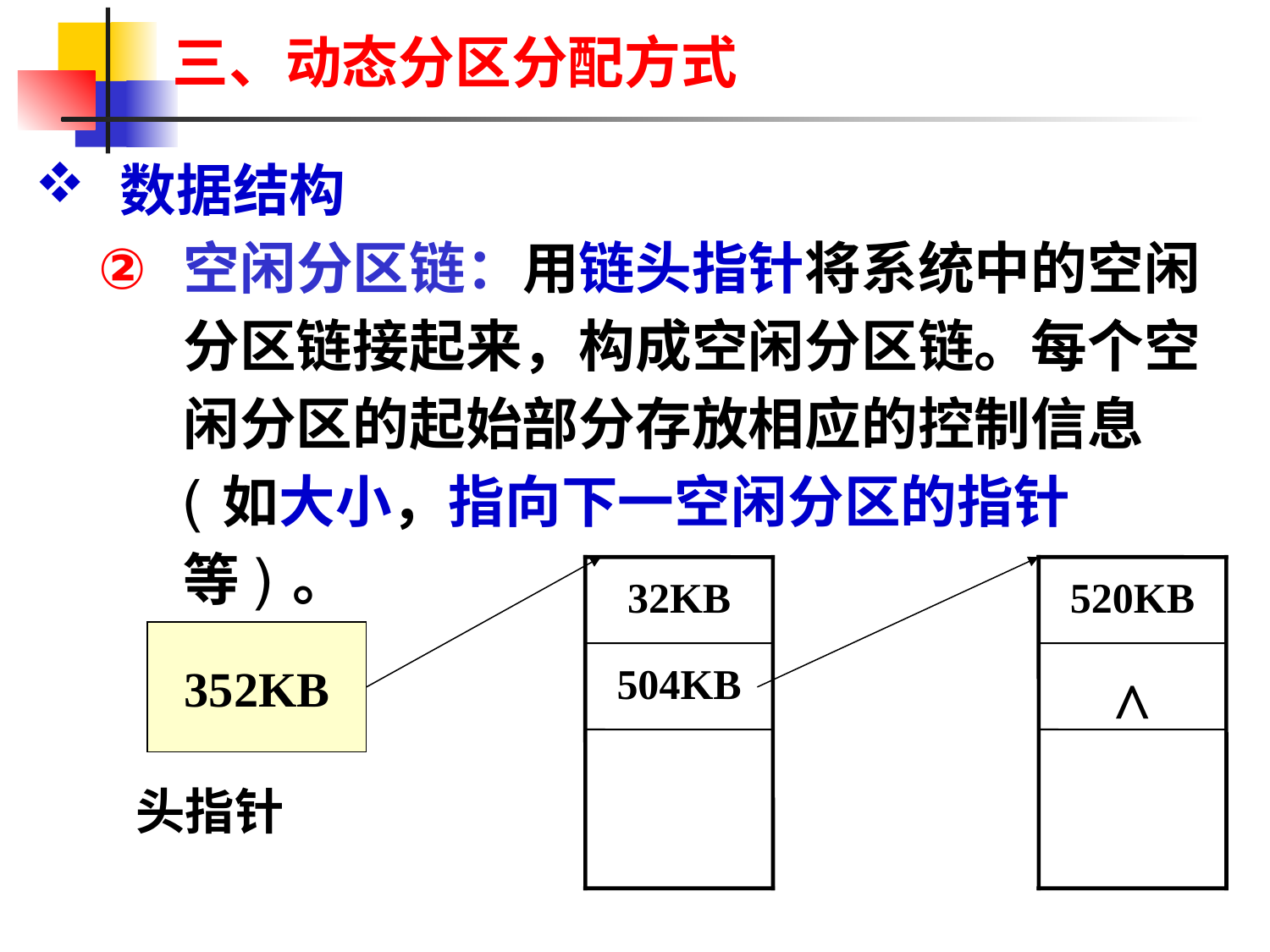

# 三、动态分区分配方式
数据结构
空闲分区链：用链头指针将系统中的空闲分区链接起来，构成空闲分区链。每个空闲分区的起始部分存放相应的控制信息(如大小，指向下一空闲分区的指针等)。

32KB

520KB

352KB
504KB

^

头指针